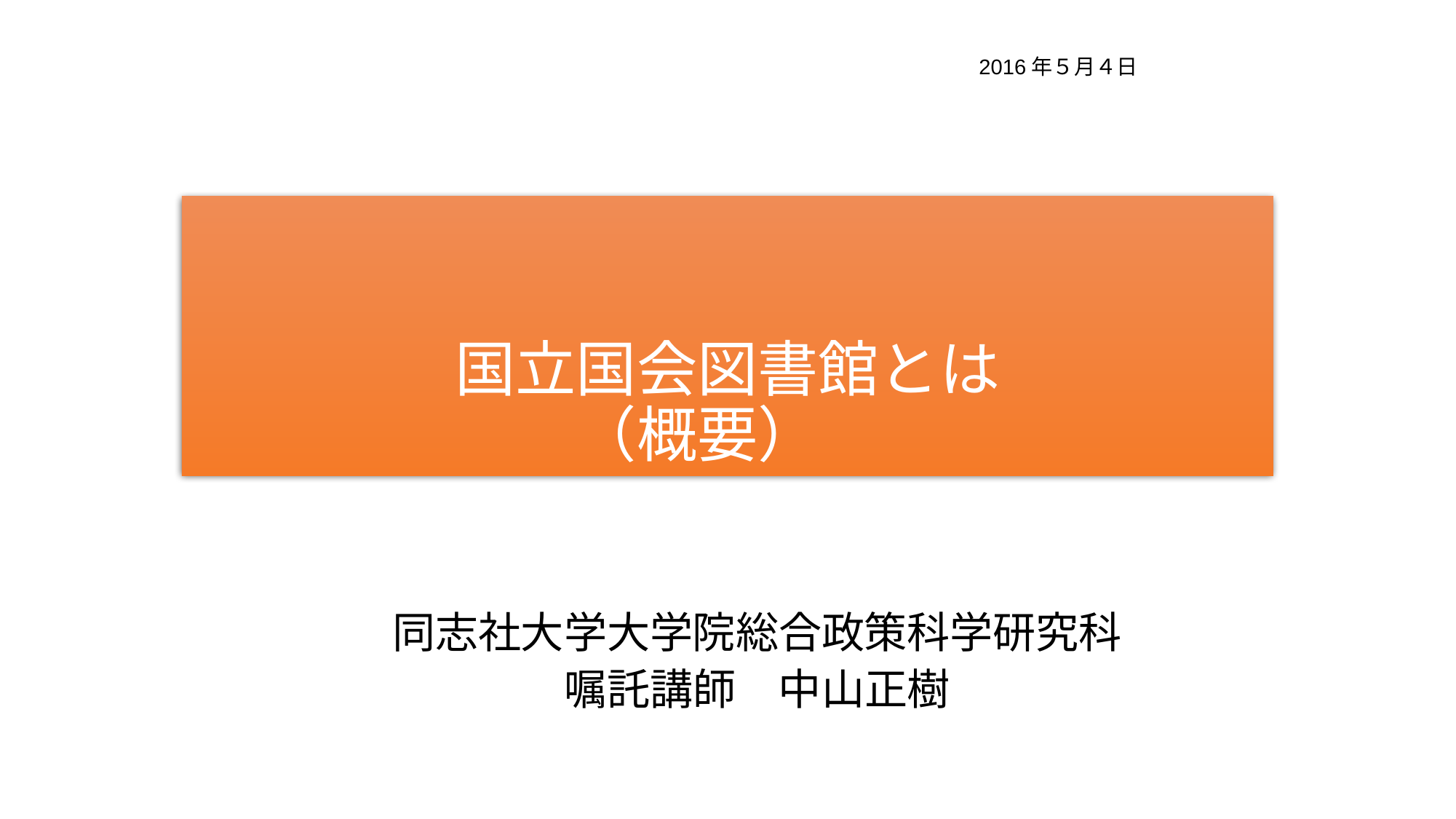

2016年５月４日
# 国立国会図書館とは （概要）
同志社大学大学院総合政策科学研究科
嘱託講師　中山正樹